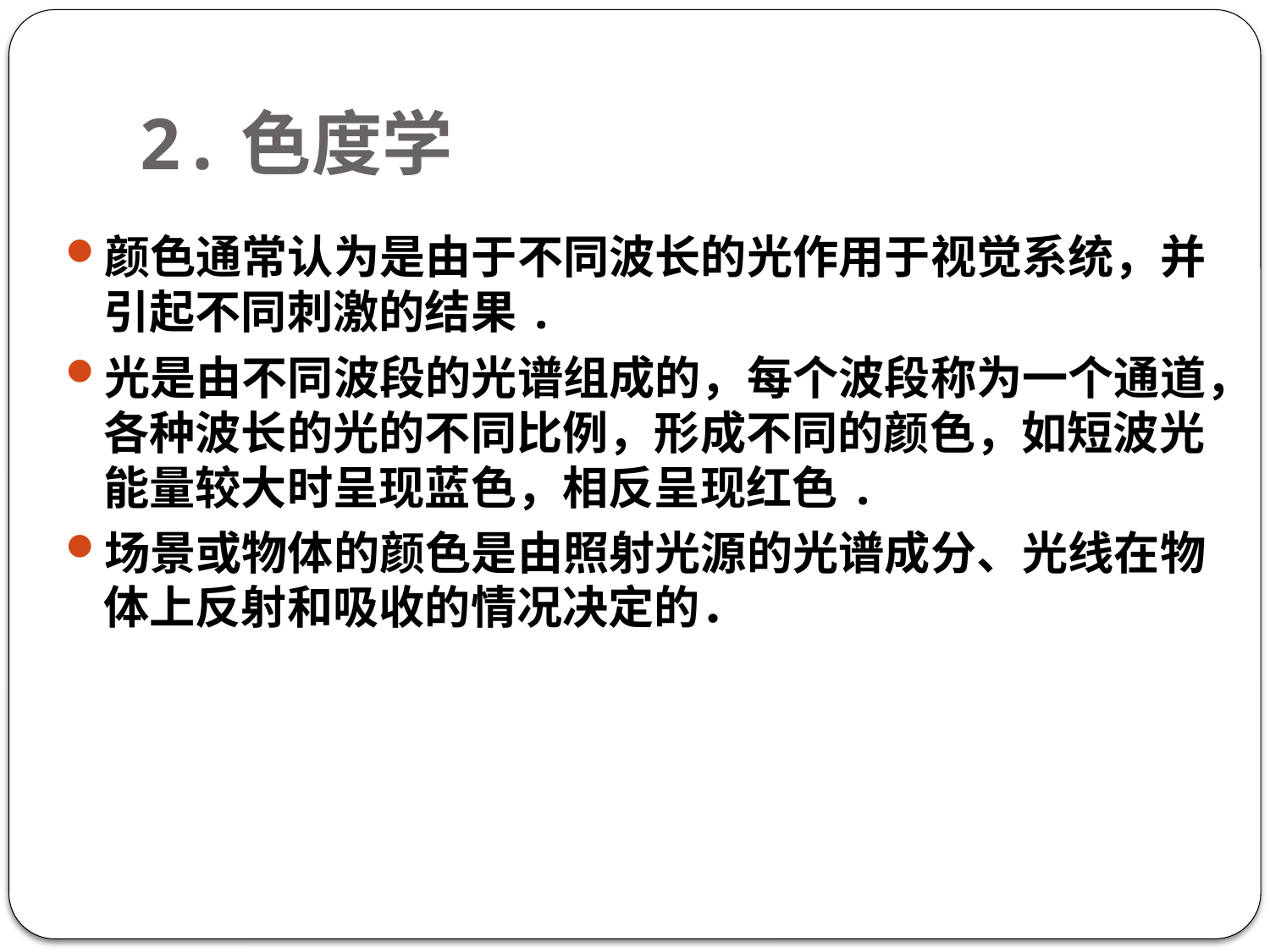

# 2.色度学
颜色通常认为是由于不同波长的光作用于视觉系统，并引起不同刺激的结果.
光是由不同波段的光谱组成的，每个波段称为一个通道，各种波长的光的不同比例，形成不同的颜色，如短波光能量较大时呈现蓝色，相反呈现红色.
场景或物体的颜色是由照射光源的光谱成分、光线在物体上反射和吸收的情况决定的．